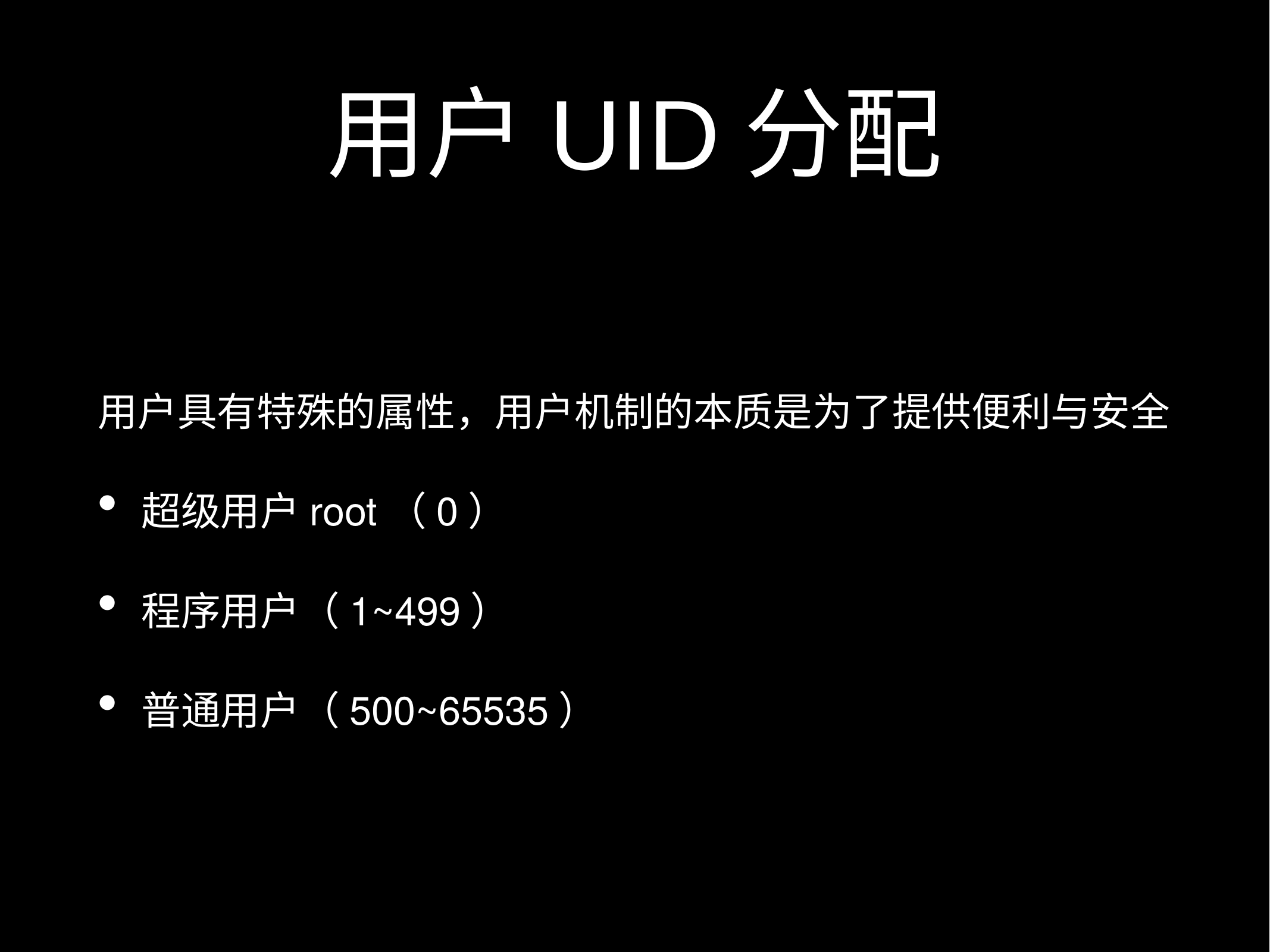

# 用户UID分配
用户具有特殊的属性，用户机制的本质是为了提供便利与安全
超级用户root（0）
程序用户（1~499）
普通用户（500~65535）